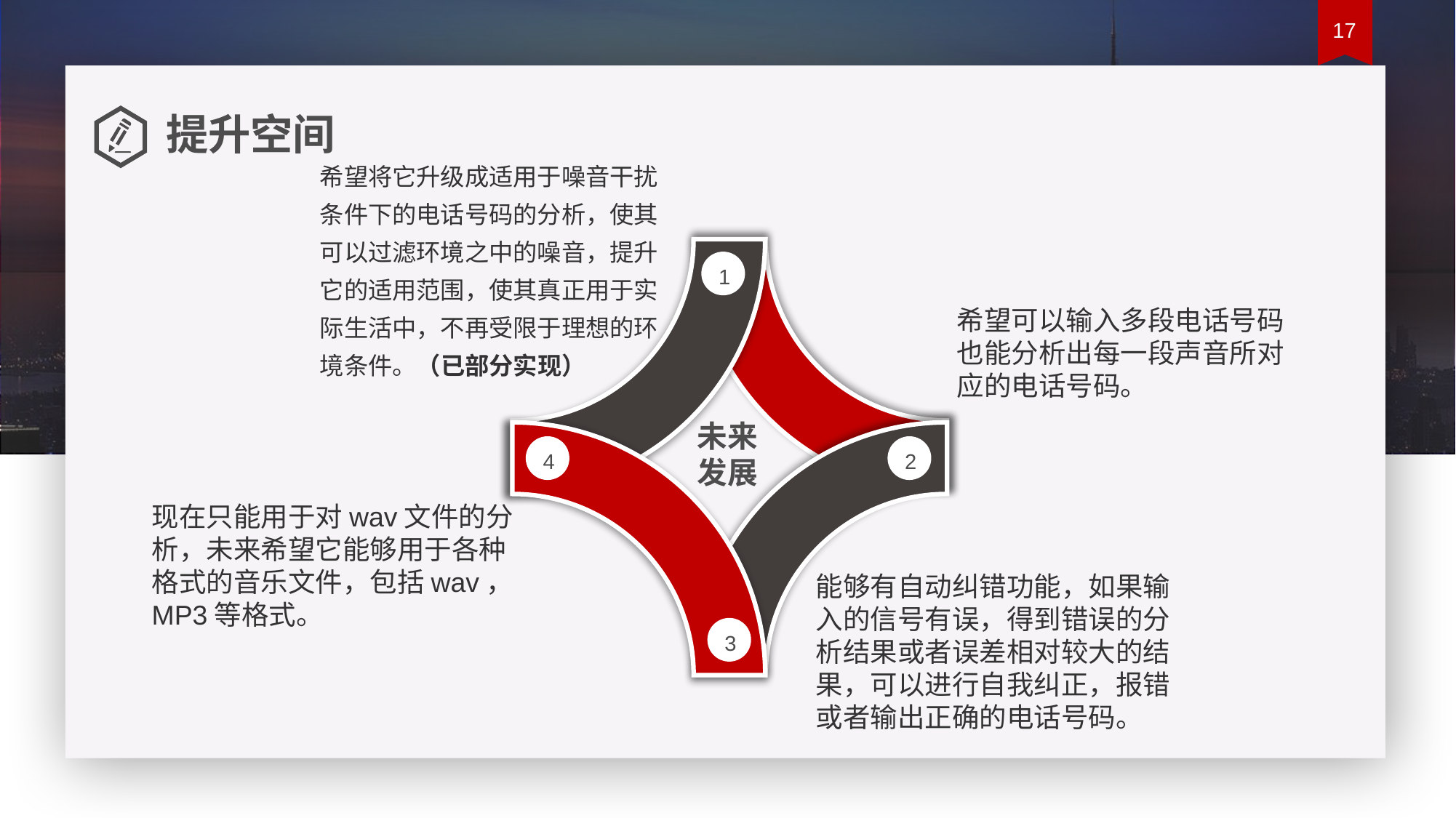

提升空间

希望将它升级成适用于噪音干扰条件下的电话号码的分析，使其可以过滤环境之中的噪音，提升它的适用范围，使其真正用于实际生活中，不再受限于理想的环境条件。（已部分实现）

1
未来发展

4
2
3
希望可以输入多段电话号码也能分析出每一段声音所对应的电话号码。
现在只能用于对wav文件的分析，未来希望它能够用于各种格式的音乐文件，包括wav，MP3等格式。
能够有自动纠错功能，如果输入的信号有误，得到错误的分析结果或者误差相对较大的结果，可以进行自我纠正，报错或者输出正确的电话号码。